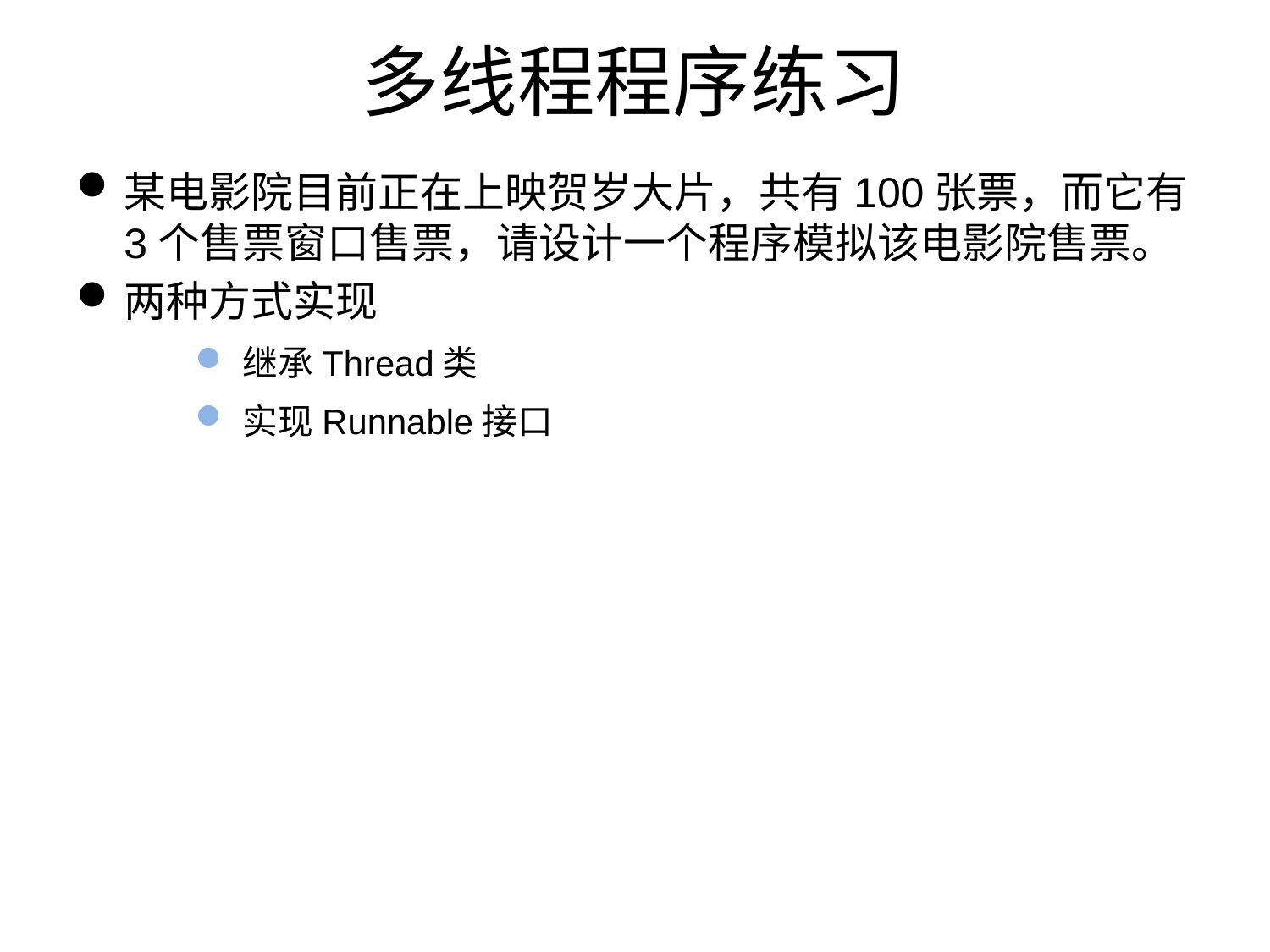

# 多线程程序练习
某电影院目前正在上映贺岁大片，共有100张票，而它有3个售票窗口售票，请设计一个程序模拟该电影院售票。
两种方式实现
继承Thread类
实现Runnable接口